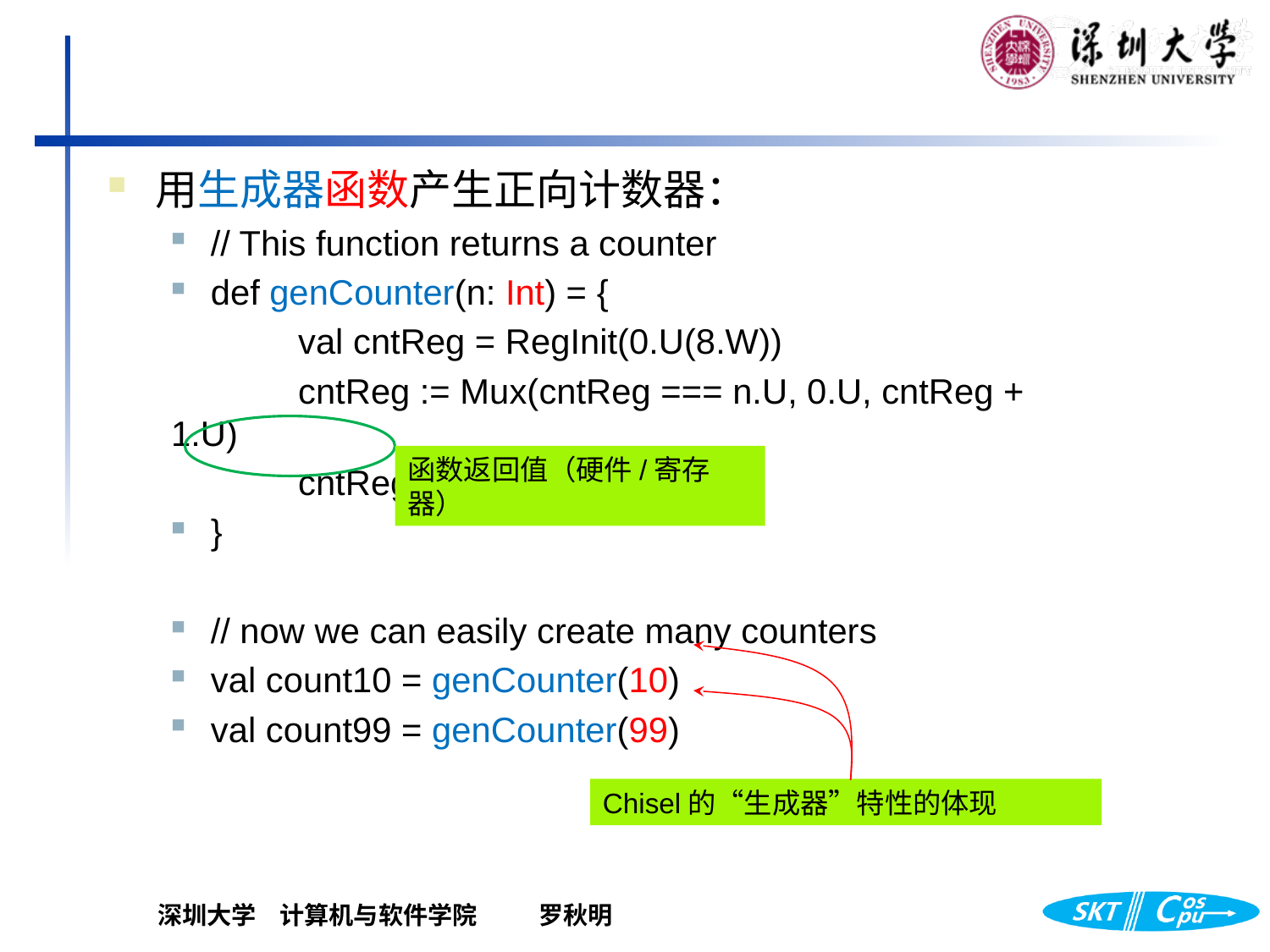

用生成器函数产生正向计数器：
// This function returns a counter
def genCounter(n: Int) = {
	val cntReg = RegInit(0.U(8.W))
	cntReg := Mux(cntReg === n.U, 0.U, cntReg + 1.U)
	cntReg
}

// now we can easily create many counters
val count10 = genCounter(10)
val count99 = genCounter(99)

函数返回值（硬件/寄存器）

Chisel的“生成器”特性的体现